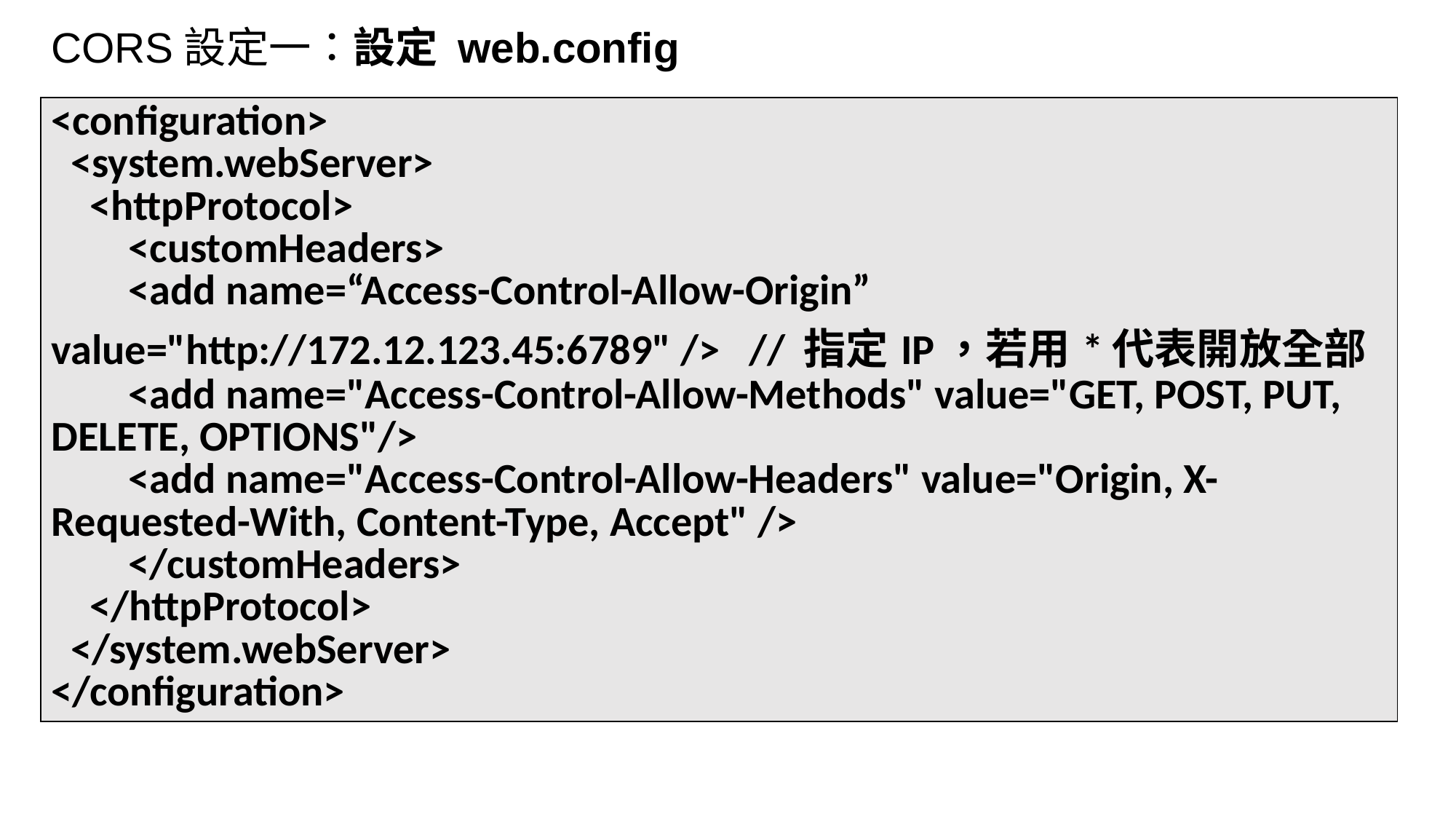

# CORS設定一：設定 web.config
| <configuration> <system.webServer> <httpProtocol> <customHeaders> <add name=“Access-Control-Allow-Origin” value="http://172.12.123.45:6789" /> // 指定IP，若用\*代表開放全部 <add name="Access-Control-Allow-Methods" value="GET, POST, PUT, DELETE, OPTIONS"/> <add name="Access-Control-Allow-Headers" value="Origin, X-Requested-With, Content-Type, Accept" /> </customHeaders> </httpProtocol> </system.webServer> </configuration> |
| --- |